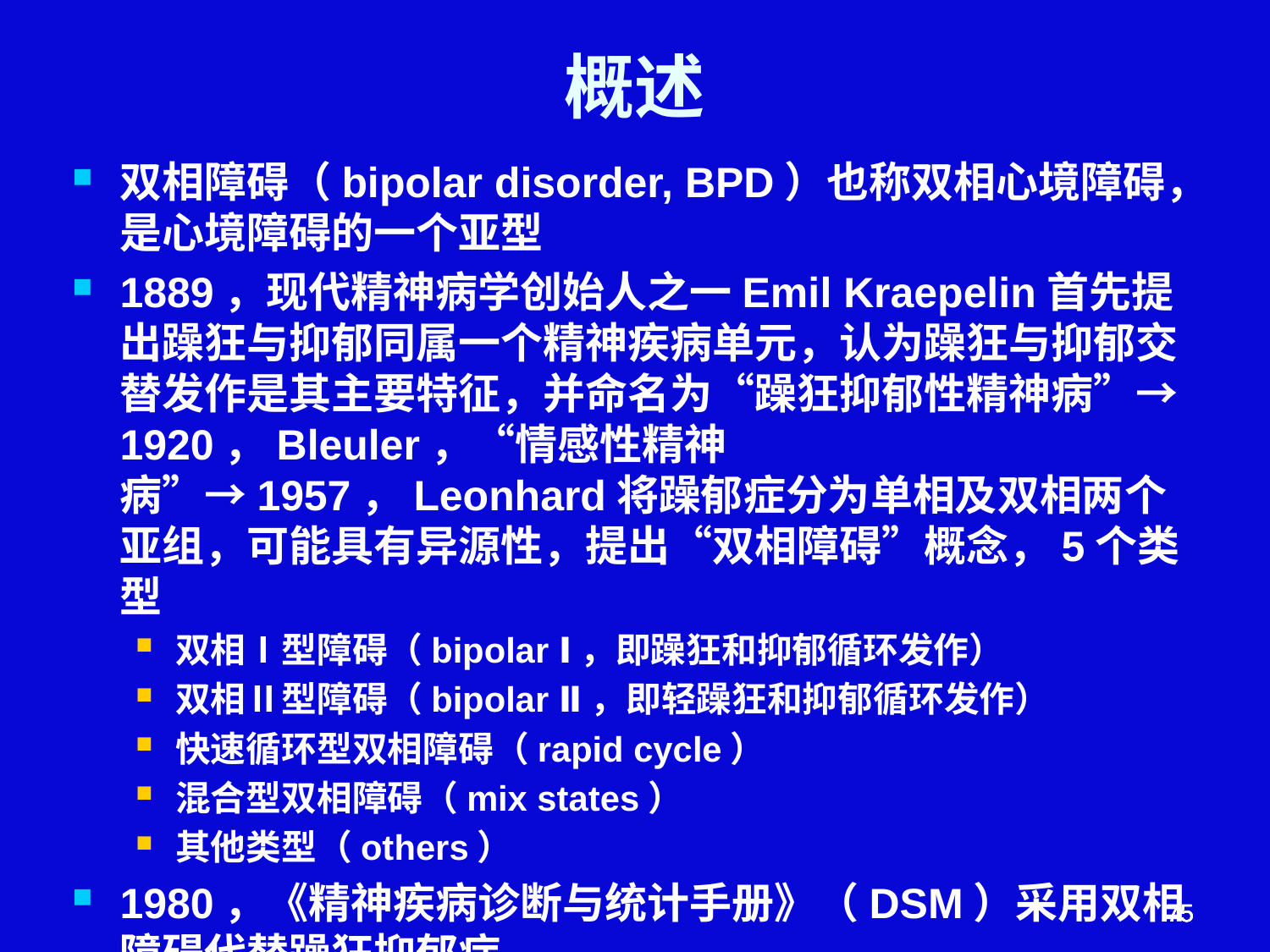

# 概述
双相障碍（bipolar disorder, BPD）也称双相心境障碍，是心境障碍的一个亚型
1889，现代精神病学创始人之一Emil Kraepelin首先提出躁狂与抑郁同属一个精神疾病单元，认为躁狂与抑郁交替发作是其主要特征，并命名为“躁狂抑郁性精神病”→1920，Bleuler，“情感性精神病”→1957，Leonhard将躁郁症分为单相及双相两个亚组，可能具有异源性，提出“双相障碍”概念，5个类型
双相Ⅰ型障碍（bipolar Ⅰ，即躁狂和抑郁循环发作）
双相Ⅱ型障碍（bipolar Ⅱ，即轻躁狂和抑郁循环发作）
快速循环型双相障碍（rapid cycle）
混合型双相障碍（mix states）
其他类型（others）
1980，《精神疾病诊断与统计手册》（DSM）采用双相障碍代替躁狂抑郁症
75
75
75
75
75
75